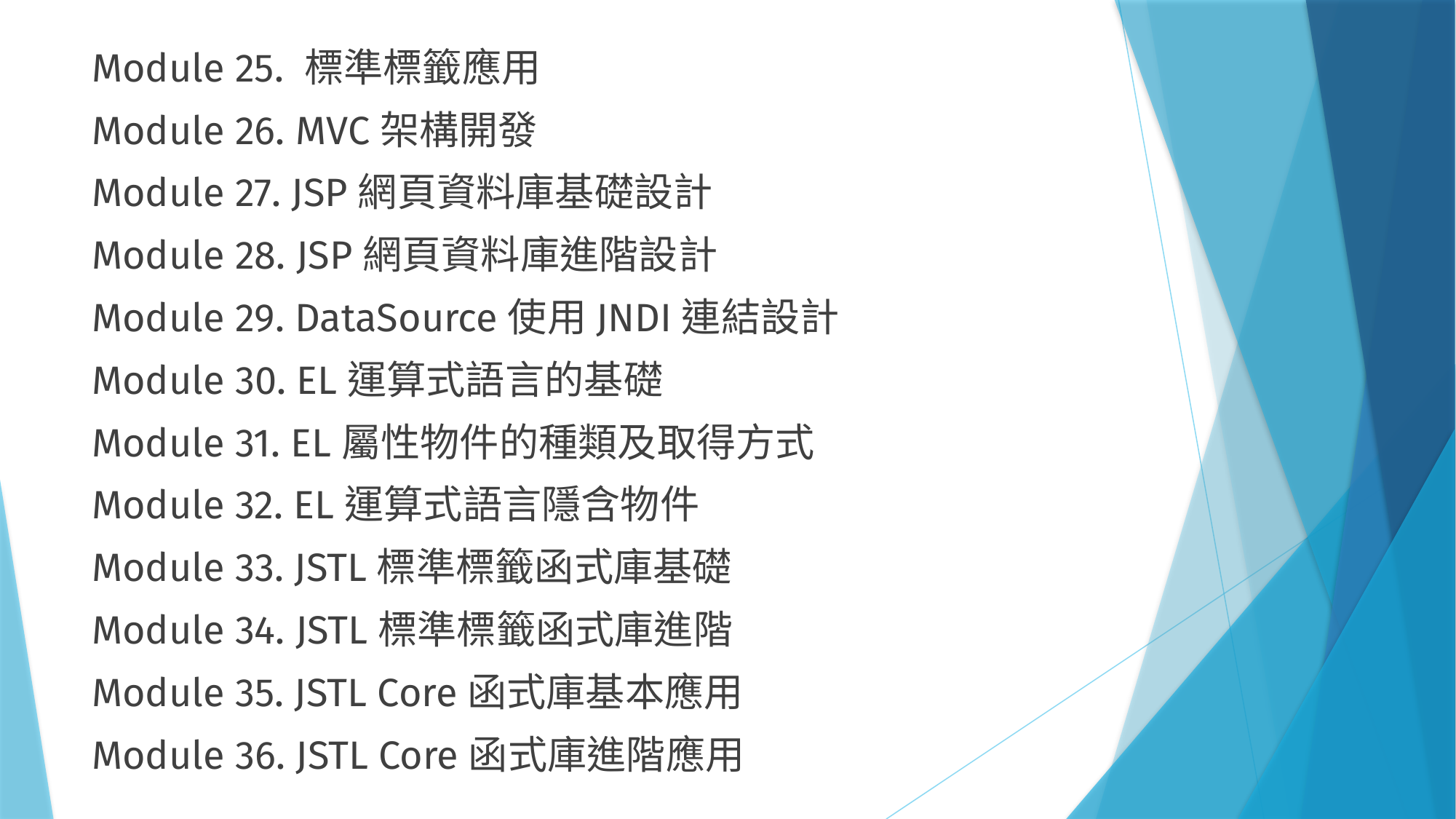

Module 25. 標準標籤應用
Module 26. MVC架構開發
Module 27. JSP網頁資料庫基礎設計
Module 28. JSP網頁資料庫進階設計
Module 29. DataSource使用JNDI連結設計
Module 30. EL運算式語言的基礎
Module 31. EL屬性物件的種類及取得方式
Module 32. EL運算式語言隱含物件
Module 33. JSTL標準標籤函式庫基礎
Module 34. JSTL標準標籤函式庫進階
Module 35. JSTL Core函式庫基本應用
Module 36. JSTL Core函式庫進階應用